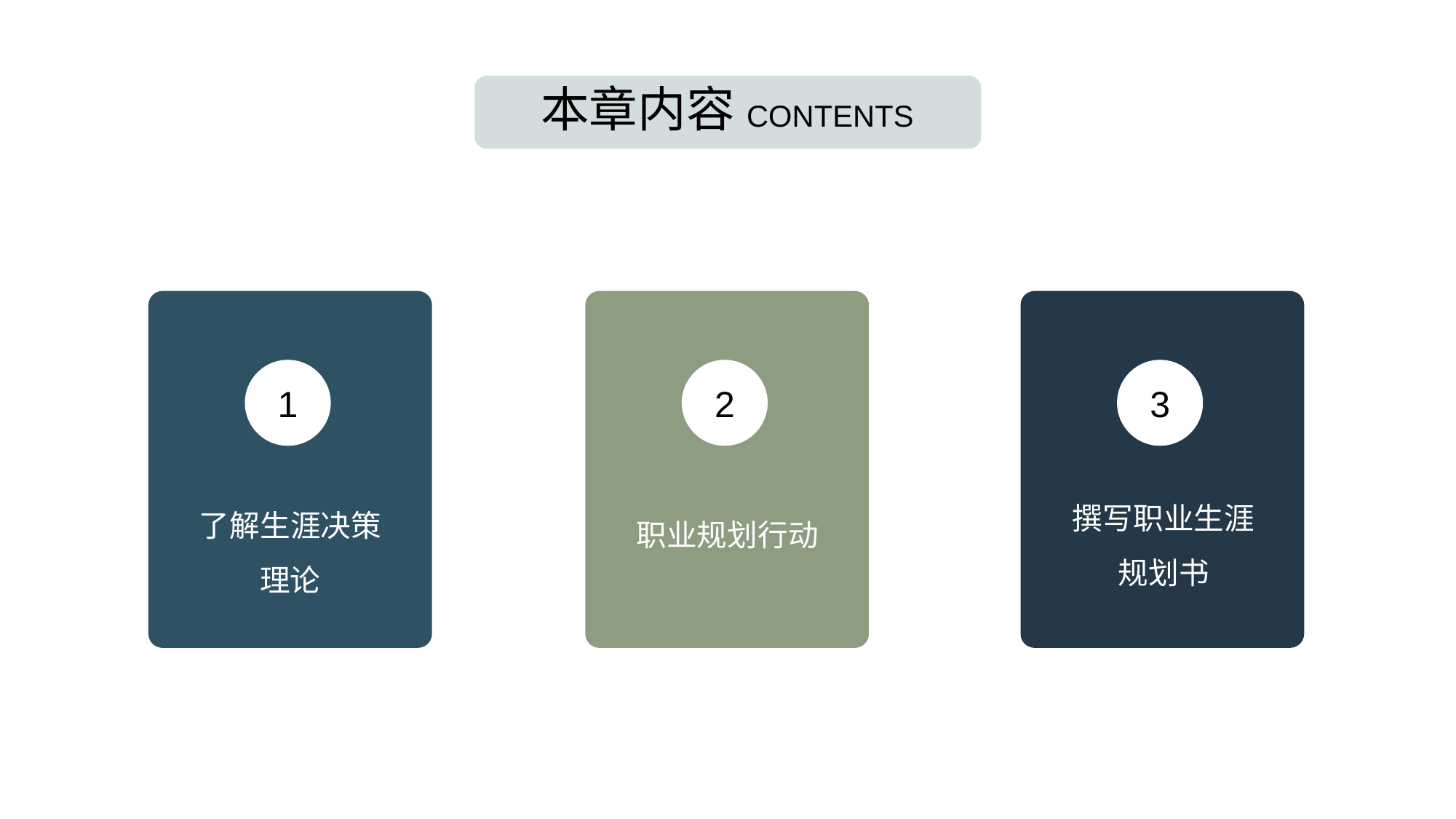

本章内容CONTENTS

1
2
3
撰写职业生涯
规划书
了解生涯决策理论
职业规划行动